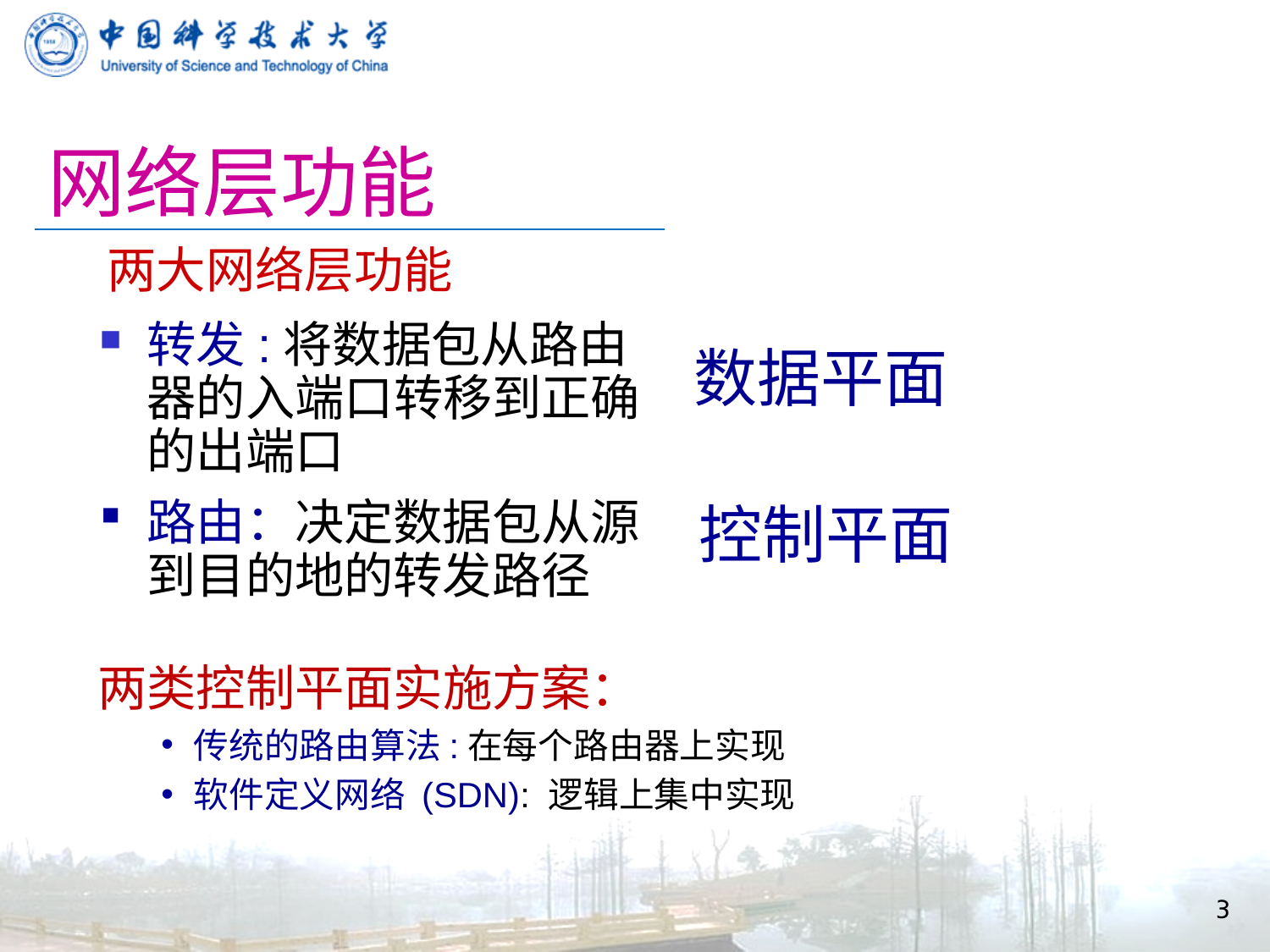

# 网络层功能
两大网络层功能
转发:将数据包从路由器的入端口转移到正确的出端口

数据平面
路由：决定数据包从源到目的地的转发路径
控制平面
两类控制平面实施方案：
传统的路由算法:在每个路由器上实现
软件定义网络 (SDN): 逻辑上集中实现
3